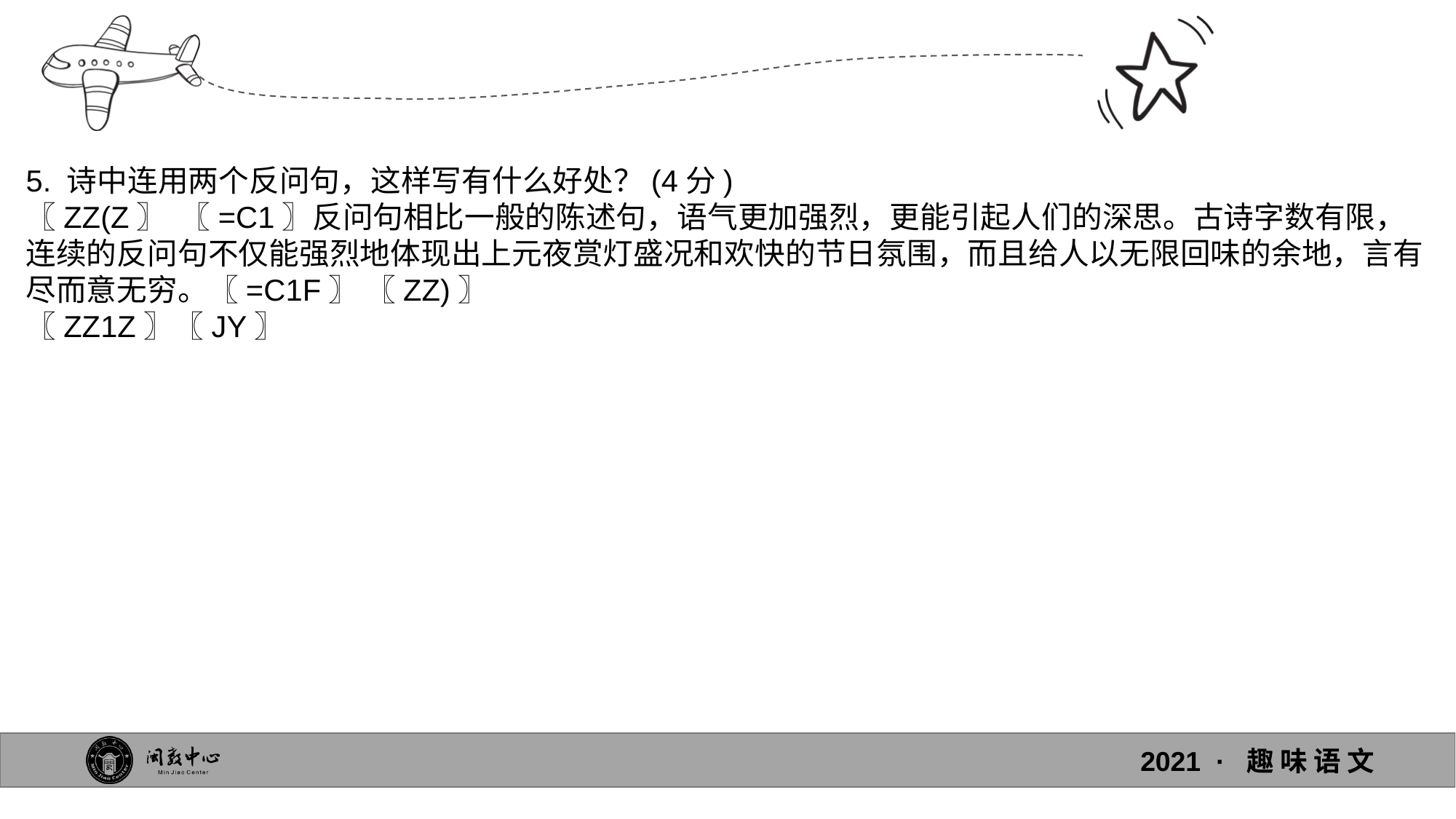

5. 诗中连用两个反问句，这样写有什么好处？(4分)
〖ZZ(Z〗  〖=C1〗反问句相比一般的陈述句，语气更加强烈，更能引起人们的深思。古诗字数有限，连续的反问句不仅能强烈地体现出上元夜赏灯盛况和欢快的节日氛围，而且给人以无限回味的余地，言有尽而意无穷。〖=C1F〗 〖ZZ)〗
〖ZZ1Z〗〖JY〗